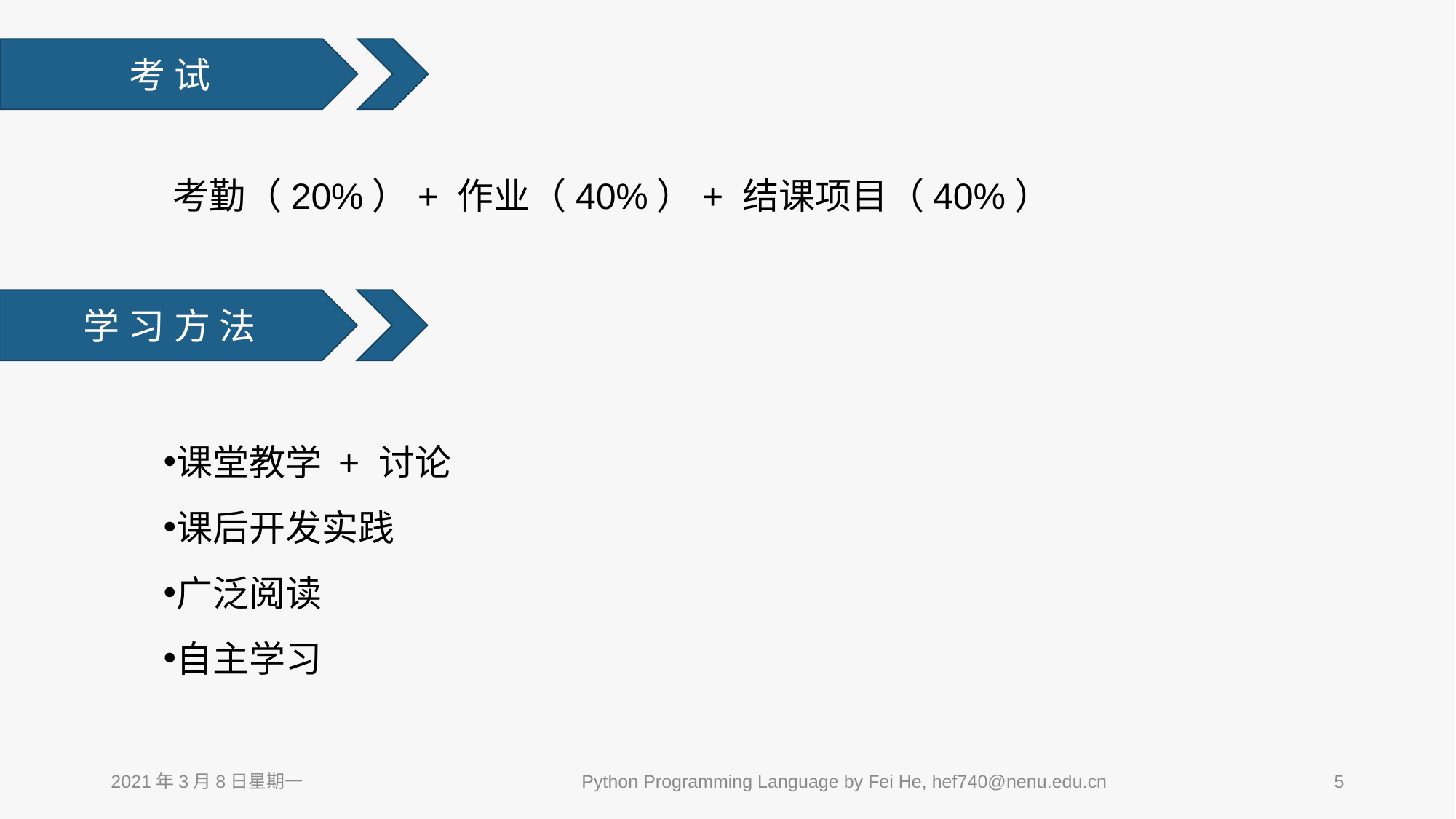

考试

考勤（20%）+ 作业（40%）+ 结课项目（40%）
学习方法

课堂教学 + 讨论
课后开发实践
广泛阅读
自主学习
2021年3月8日星期一
Python Programming Language by Fei He, hef740@nenu.edu.cn
5